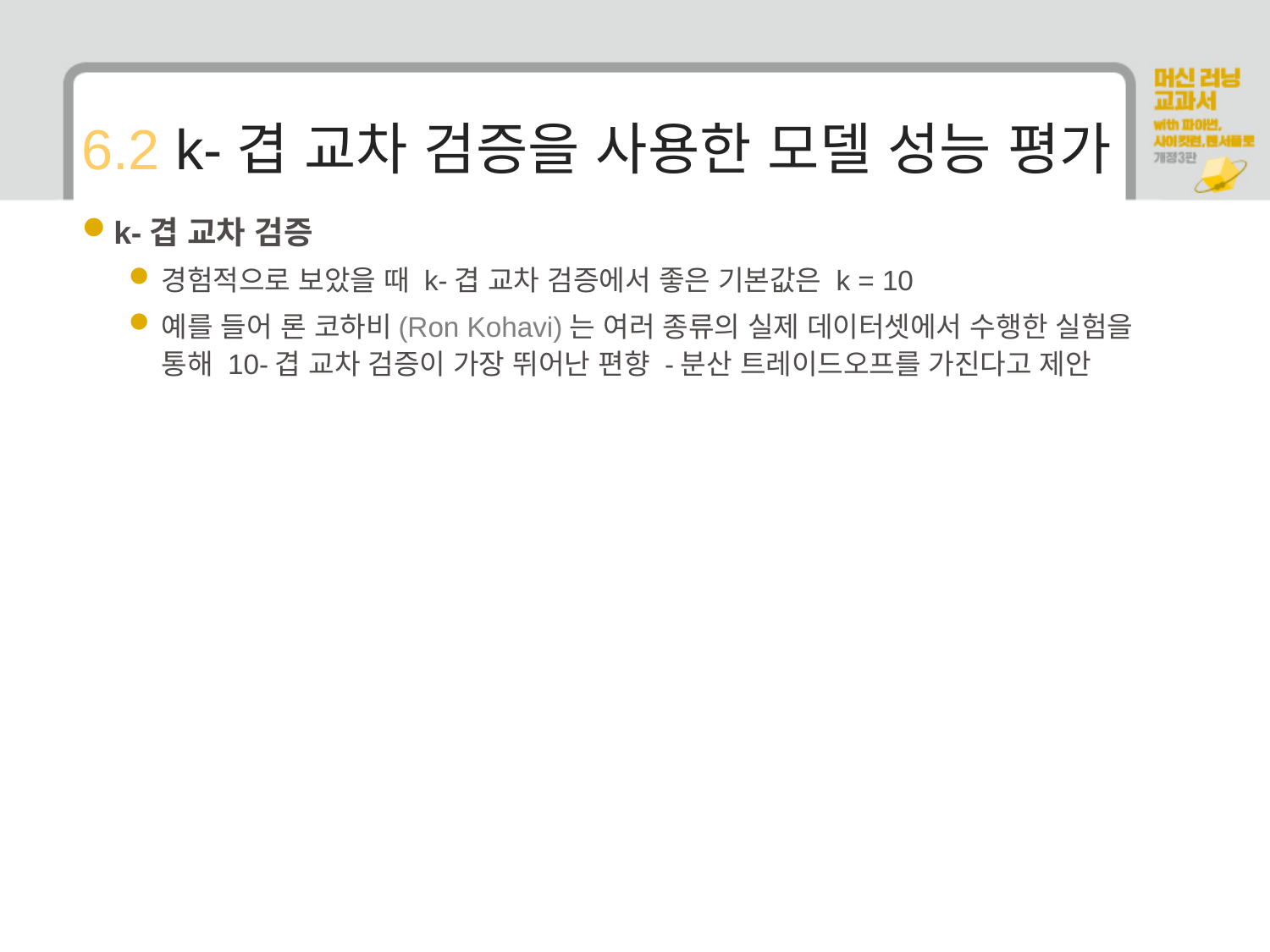

# 6.2 k-겹 교차 검증을 사용한 모델 성능 평가
k-겹 교차 검증
경험적으로 보았을 때 k-겹 교차 검증에서 좋은 기본값은 k = 10
예를 들어 론 코하비(Ron Kohavi)는 여러 종류의 실제 데이터셋에서 수행한 실험을 통해 10-겹 교차 검증이 가장 뛰어난 편향 -분산 트레이드오프를 가진다고 제안